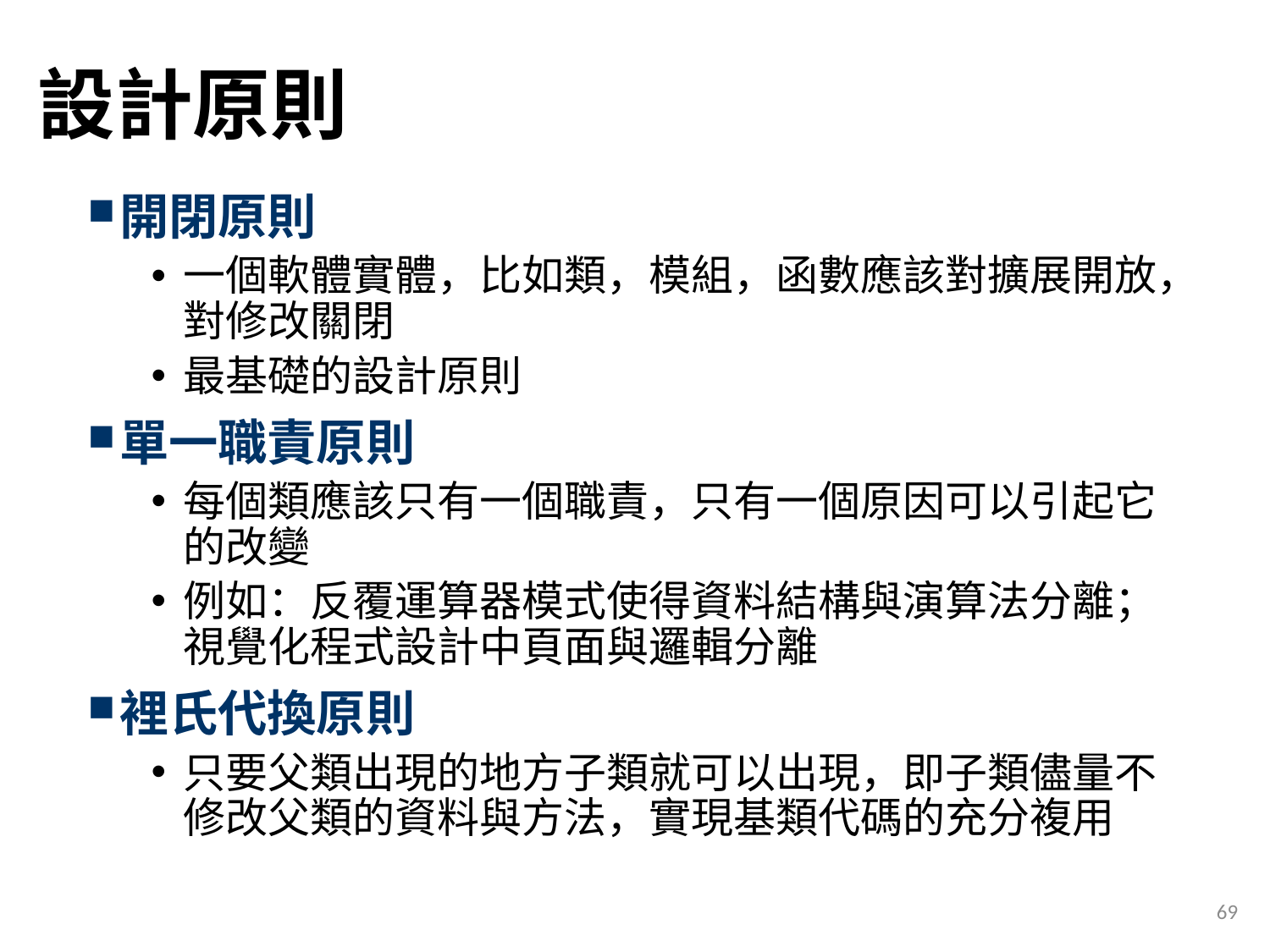

# 設計原則
開閉原則
一個軟體實體，比如類，模組，函數應該對擴展開放，對修改關閉
最基礎的設計原則
單一職責原則
每個類應該只有一個職責，只有一個原因可以引起它的改變
例如：反覆運算器模式使得資料結構與演算法分離；視覺化程式設計中頁面與邏輯分離
裡氏代換原則
只要父類出現的地方子類就可以出現，即子類儘量不修改父類的資料與方法，實現基類代碼的充分複用
69